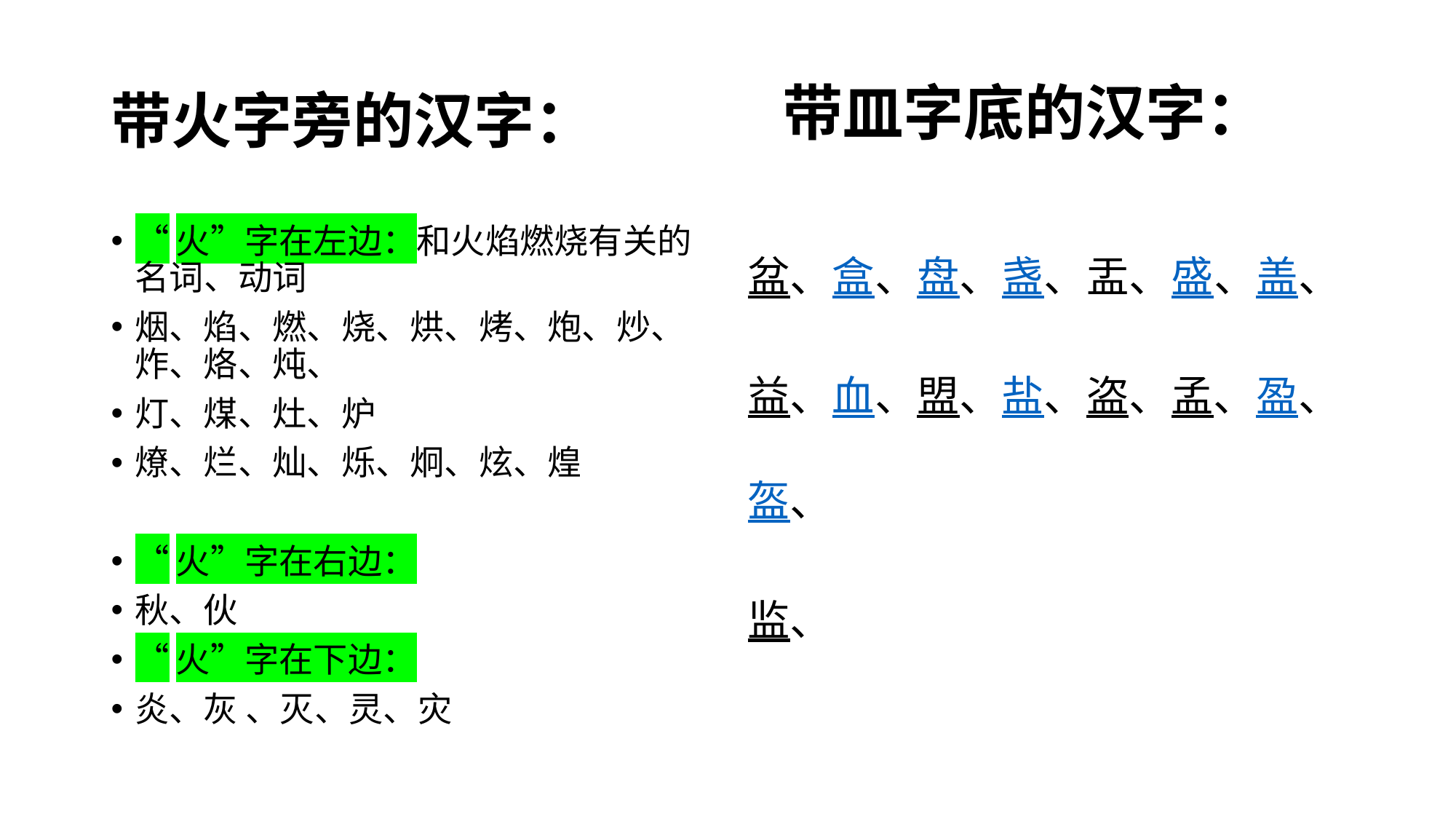

#
带皿字底的汉字：
带火字旁的汉字：
盆、盒、盘、盏、盂、盛、盖、
益、血、盟、盐、盗、孟、盈、盔、
监、

“火”字在左边：和火焰燃烧有关的名词、动词
烟、焰、燃、烧、烘、烤、炮、炒、炸、烙、炖、
灯、煤、灶、炉
燎、烂、灿、烁、炯、炫、煌

“火”字在右边：
秋、伙
“火”字在下边：
炎、灰 、灭、灵、灾